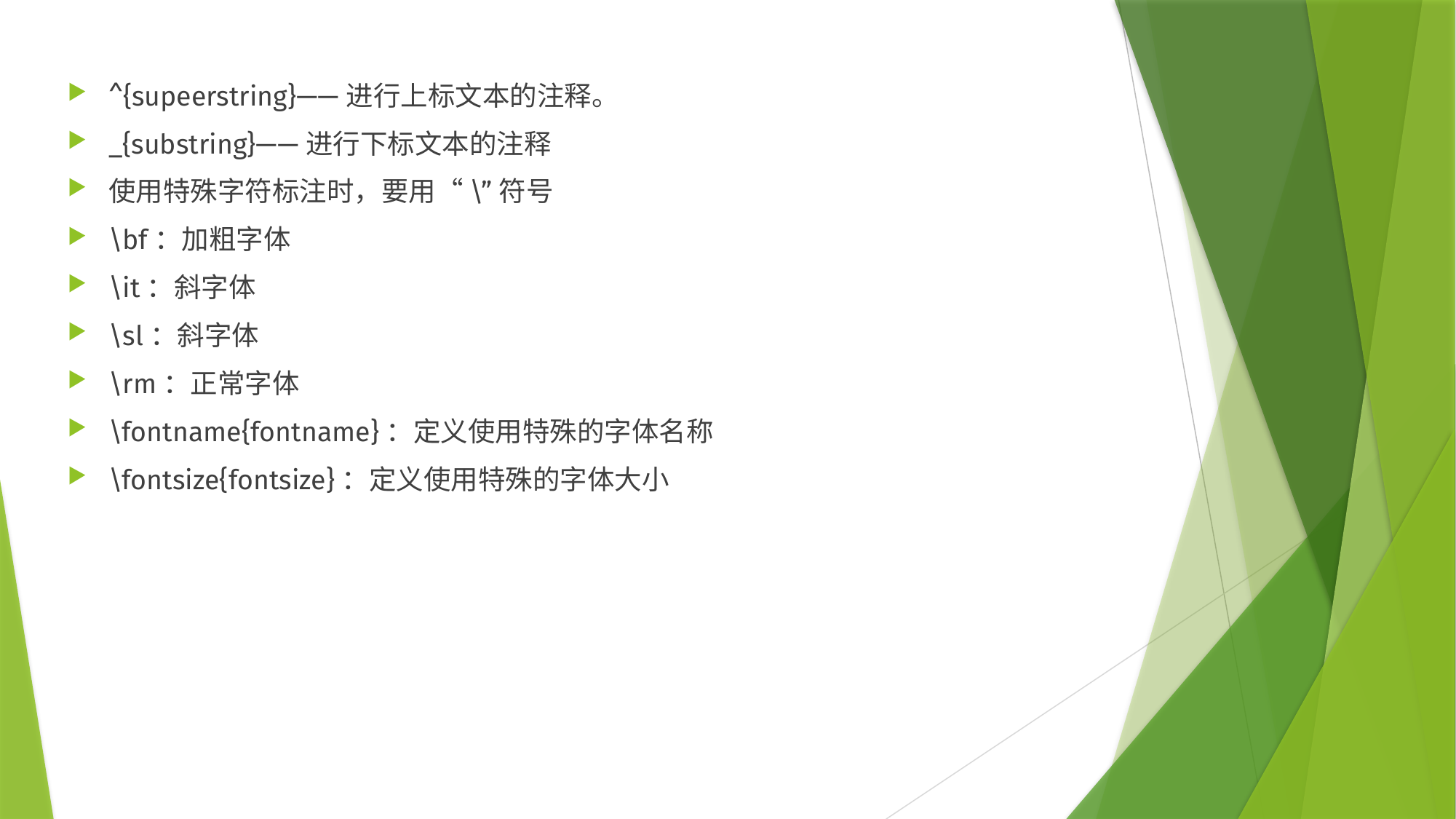

^{supeerstring}——进行上标文本的注释。
_{substring}——进行下标文本的注释
使用特殊字符标注时，要用“\”符号
\bf：加粗字体
\it：斜字体
\sl：斜字体
\rm：正常字体
\fontname{fontname}：定义使用特殊的字体名称
\fontsize{fontsize}：定义使用特殊的字体大小